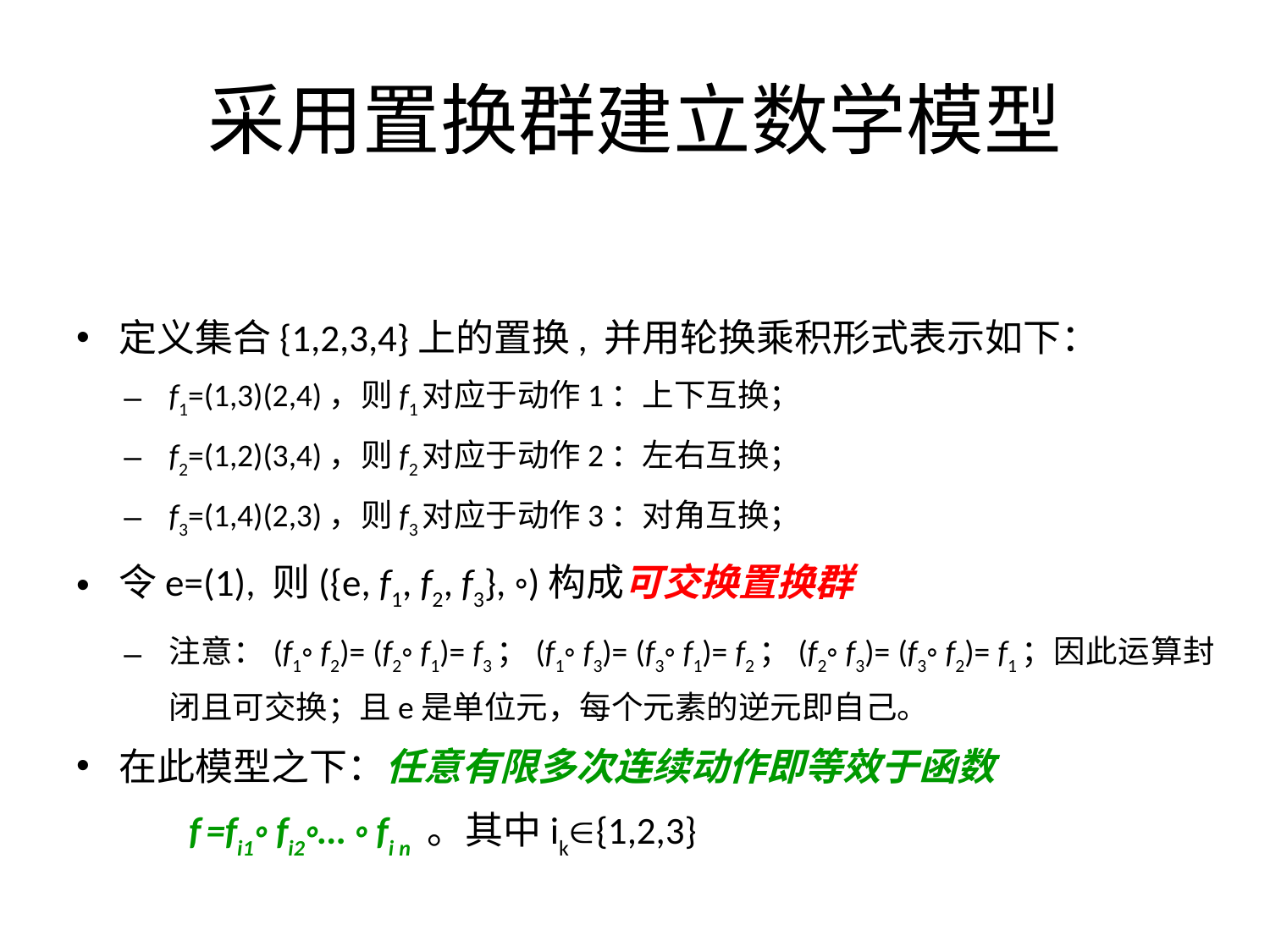

# 采用置换群建立数学模型
定义集合{1,2,3,4}上的置换, 并用轮换乘积形式表示如下：
f1=(1,3)(2,4)，则f1对应于动作1：上下互换；
f2=(1,2)(3,4)，则f2对应于动作2：左右互换；
f3=(1,4)(2,3)，则f3对应于动作3：对角互换；
令e=(1), 则({e, f1, f2, f3}, ◦)构成可交换置换群
注意：(f1◦ f2)= (f2◦ f1)= f3；(f1◦ f3)= (f3◦ f1)= f2；(f2◦ f3)= (f3◦ f2)= f1；因此运算封闭且可交换；且e是单位元，每个元素的逆元即自己。
在此模型之下：任意有限多次连续动作即等效于函数
             f =fi1◦ fi2◦… ◦ fi n 。其中ik∈{1,2,3}